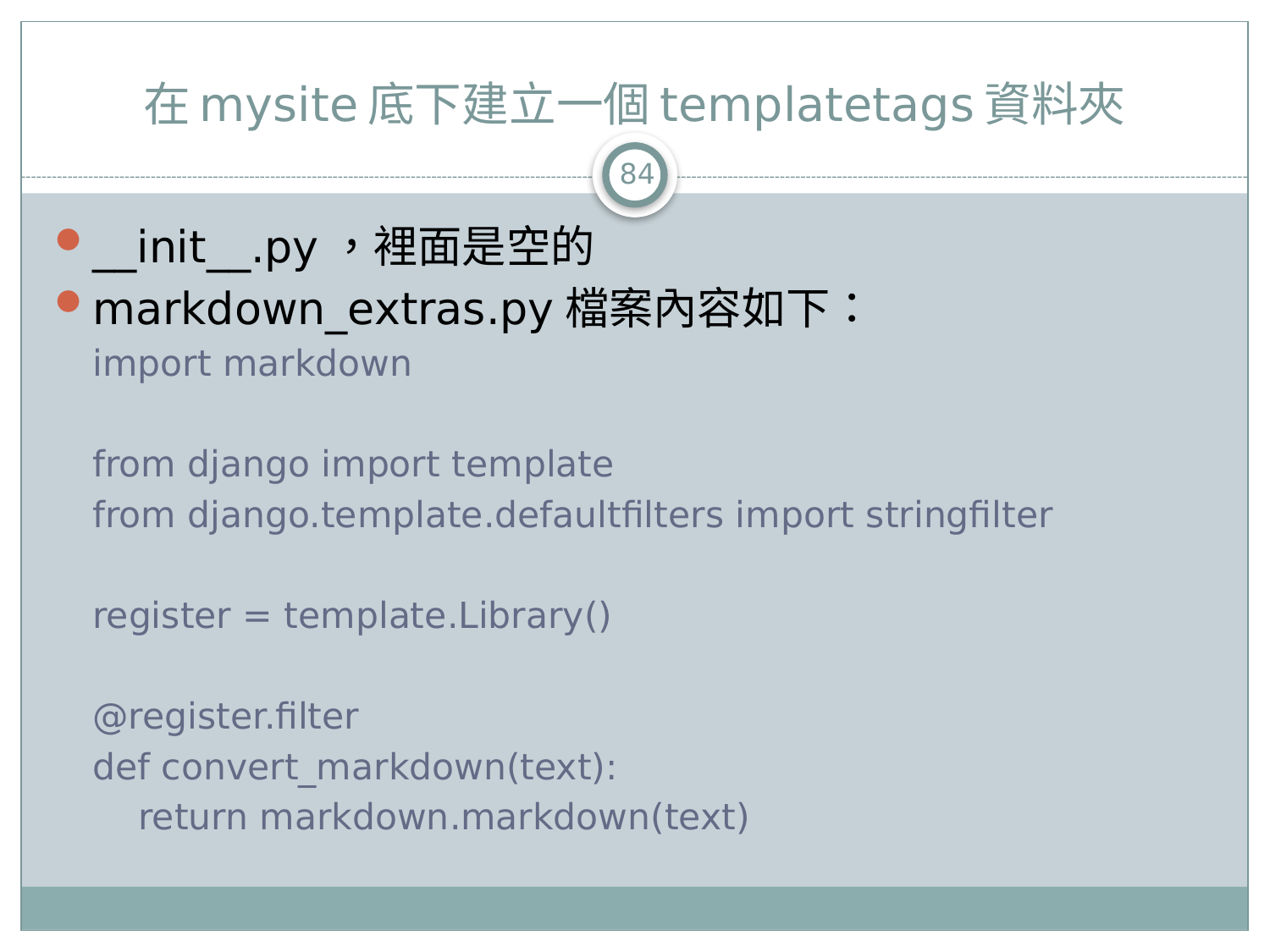

# 在mysite底下建立一個templatetags資料夾
84
__init__.py，裡面是空的
markdown_extras.py檔案內容如下：
import markdown

from django import template
from django.template.defaultfilters import stringfilter

register = template.Library()

@register.filter
def convert_markdown(text):
    return markdown.markdown(text)